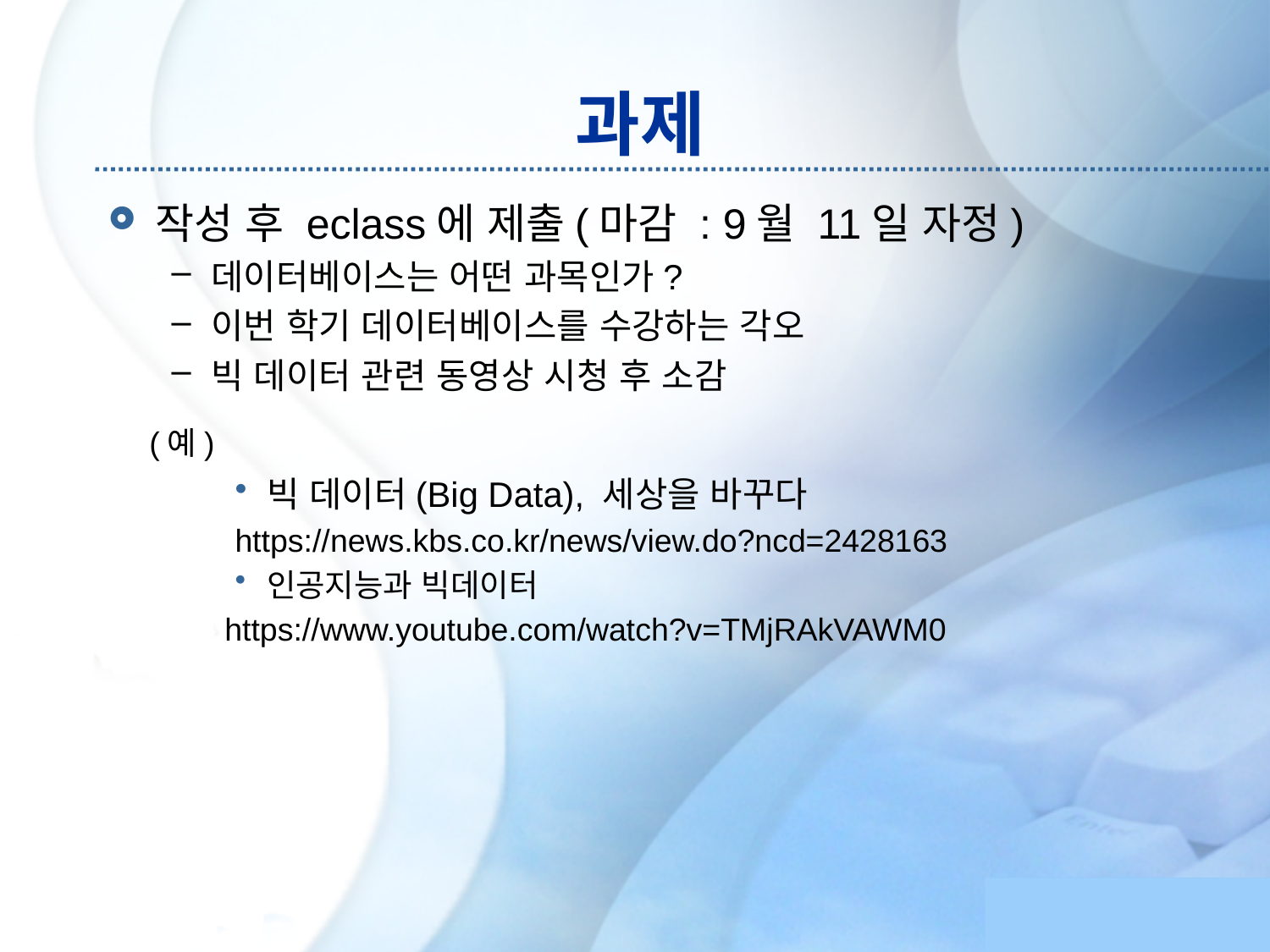

# 과제
작성 후 eclass에 제출(마감 : 9월 11일 자정)
데이터베이스는 어떤 과목인가?
이번 학기 데이터베이스를 수강하는 각오
빅 데이터 관련 동영상 시청 후 소감
   (예)
빅 데이터(Big Data), 세상을 바꾸다
https://news.kbs.co.kr/news/view.do?ncd=2428163
인공지능과 빅데이터
      https://www.youtube.com/watch?v=TMjRAkVAWM0